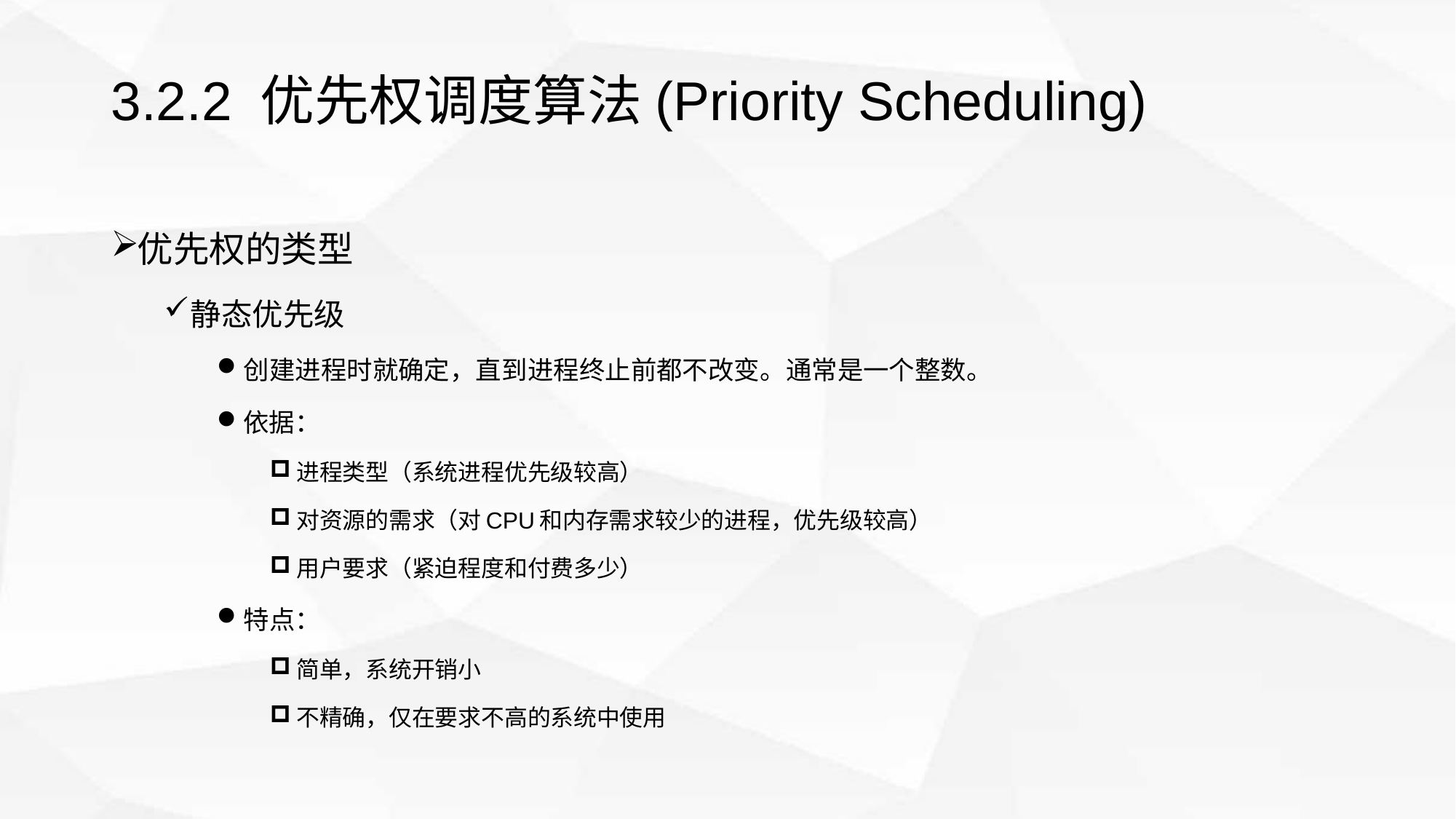

# 3.2.2 优先权调度算法(Priority Scheduling)
优先权的类型
静态优先级
创建进程时就确定，直到进程终止前都不改变。通常是一个整数。
依据：
进程类型（系统进程优先级较高）
对资源的需求（对CPU和内存需求较少的进程，优先级较高）
用户要求（紧迫程度和付费多少）
特点：
简单，系统开销小
不精确，仅在要求不高的系统中使用